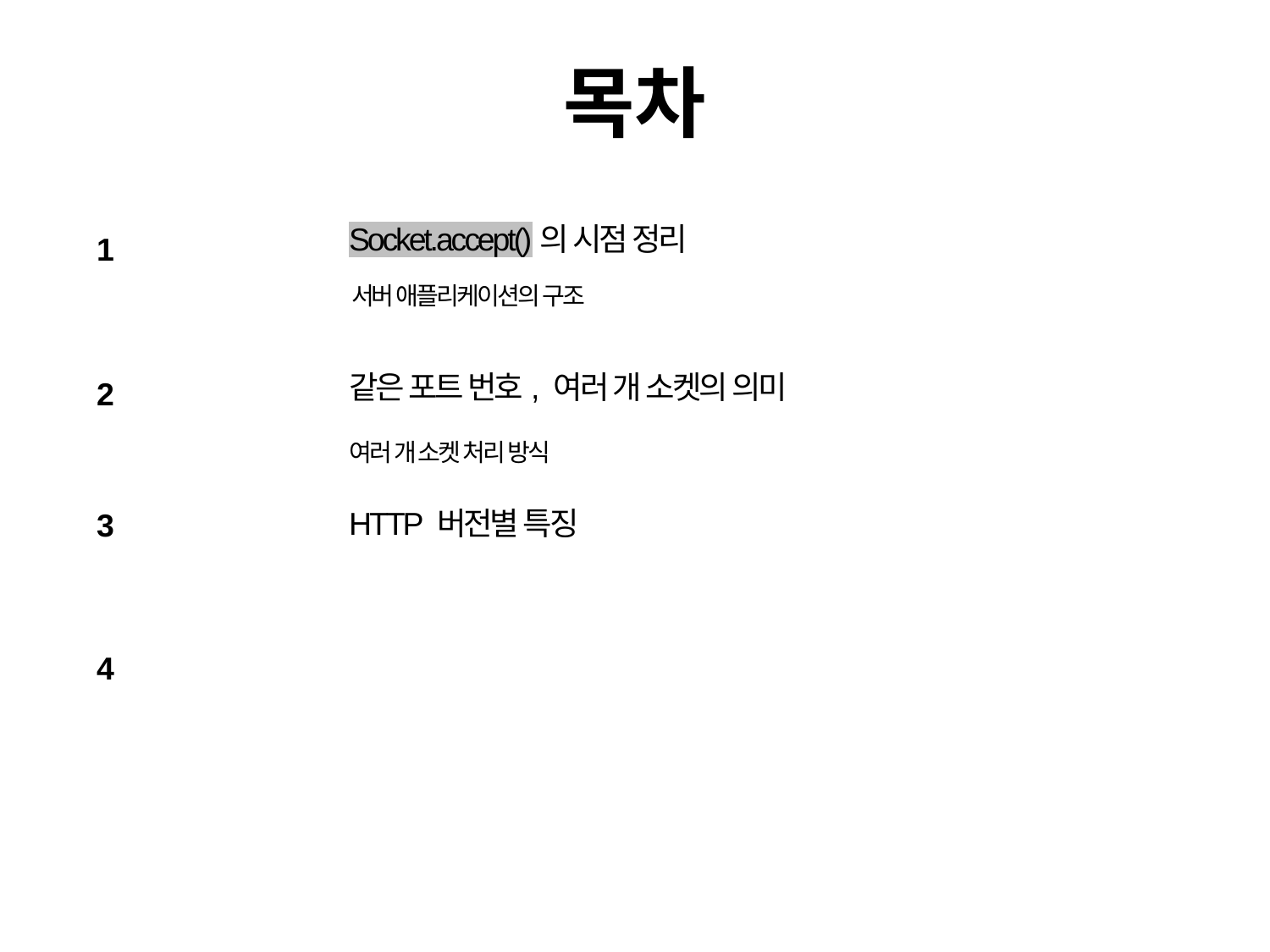

# 목차
Socket.accept()의 시점 정리
서버 애플리케이션의 구조
1
같은 포트 번호, 여러 개 소켓의 의미
여러 개 소켓 처리 방식
2
HTTP 버전별 특징

3

4